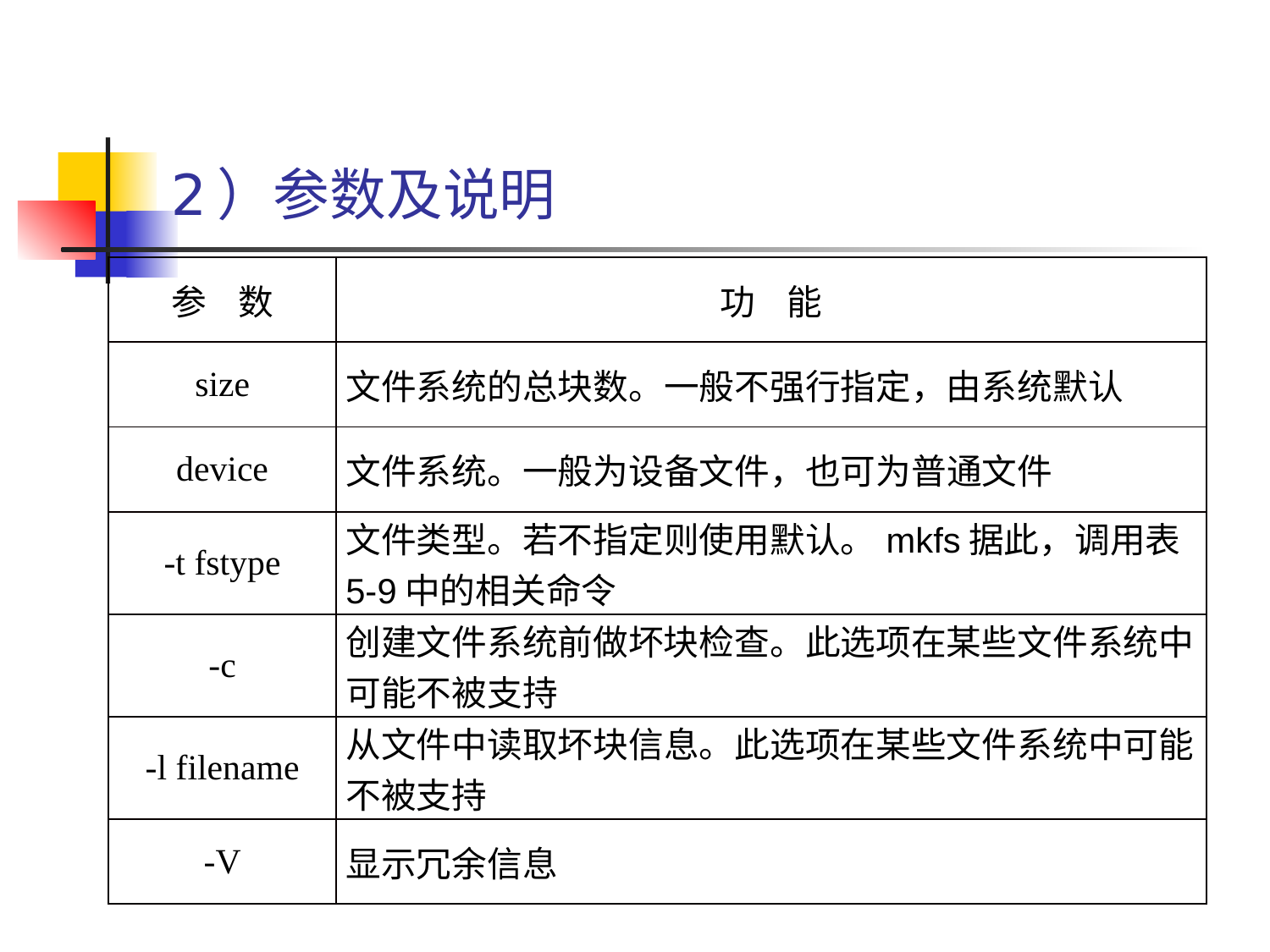

# 2）参数及说明
| 参 数 | 功 能 |
| --- | --- |
| size | 文件系统的总块数。一般不强行指定，由系统默认 |
| device | 文件系统。一般为设备文件，也可为普通文件 |
| -t fstype | 文件类型。若不指定则使用默认。mkfs据此，调用表5-9中的相关命令 |
| -c | 创建文件系统前做坏块检查。此选项在某些文件系统中可能不被支持 |
| -l filename | 从文件中读取坏块信息。此选项在某些文件系统中可能不被支持 |
| -V | 显示冗余信息 |